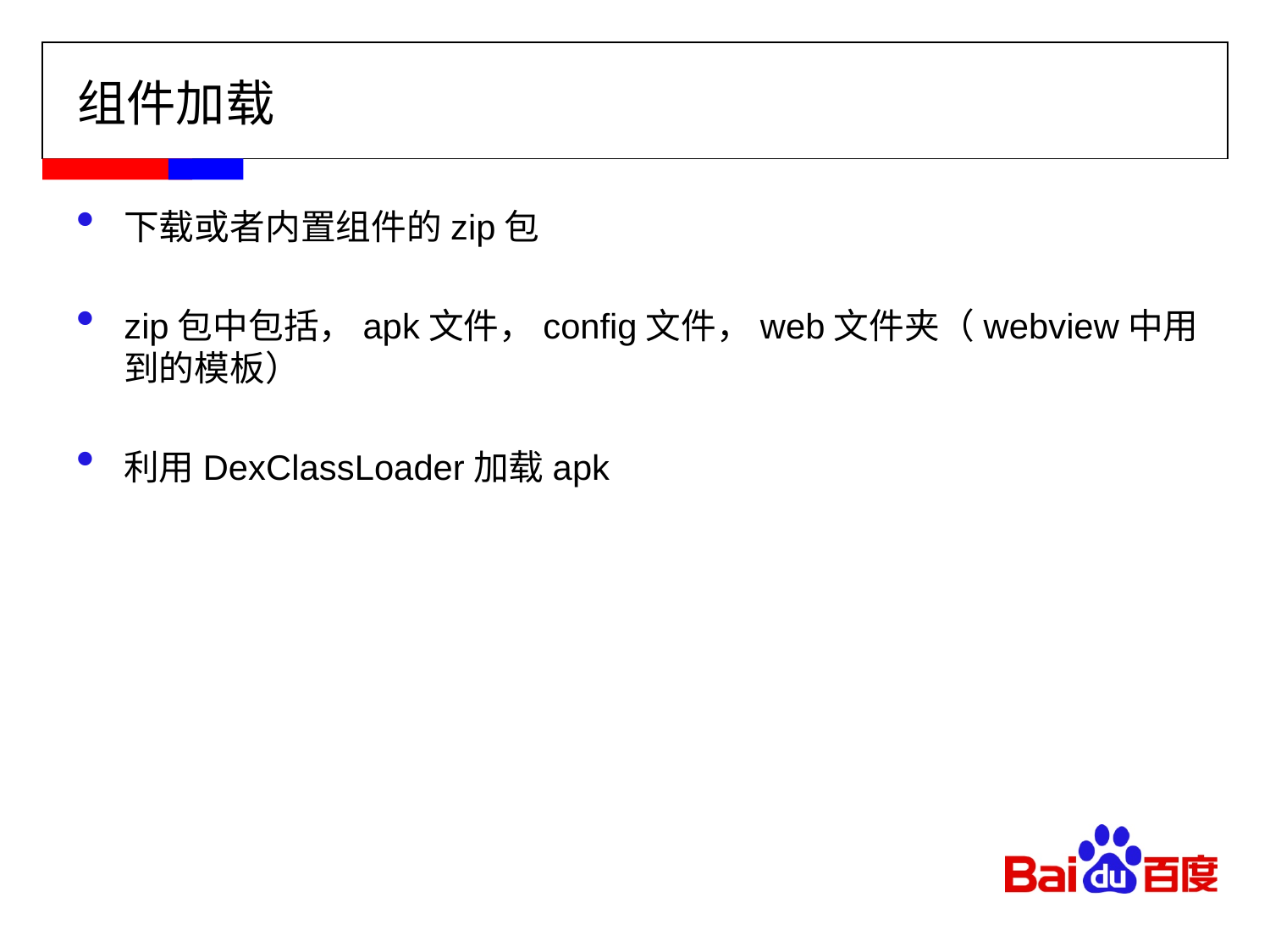

# 组件加载
下载或者内置组件的zip包

zip包中包括，apk文件，config文件，web文件夹（webview中用到的模板）

利用DexClassLoader加载apk